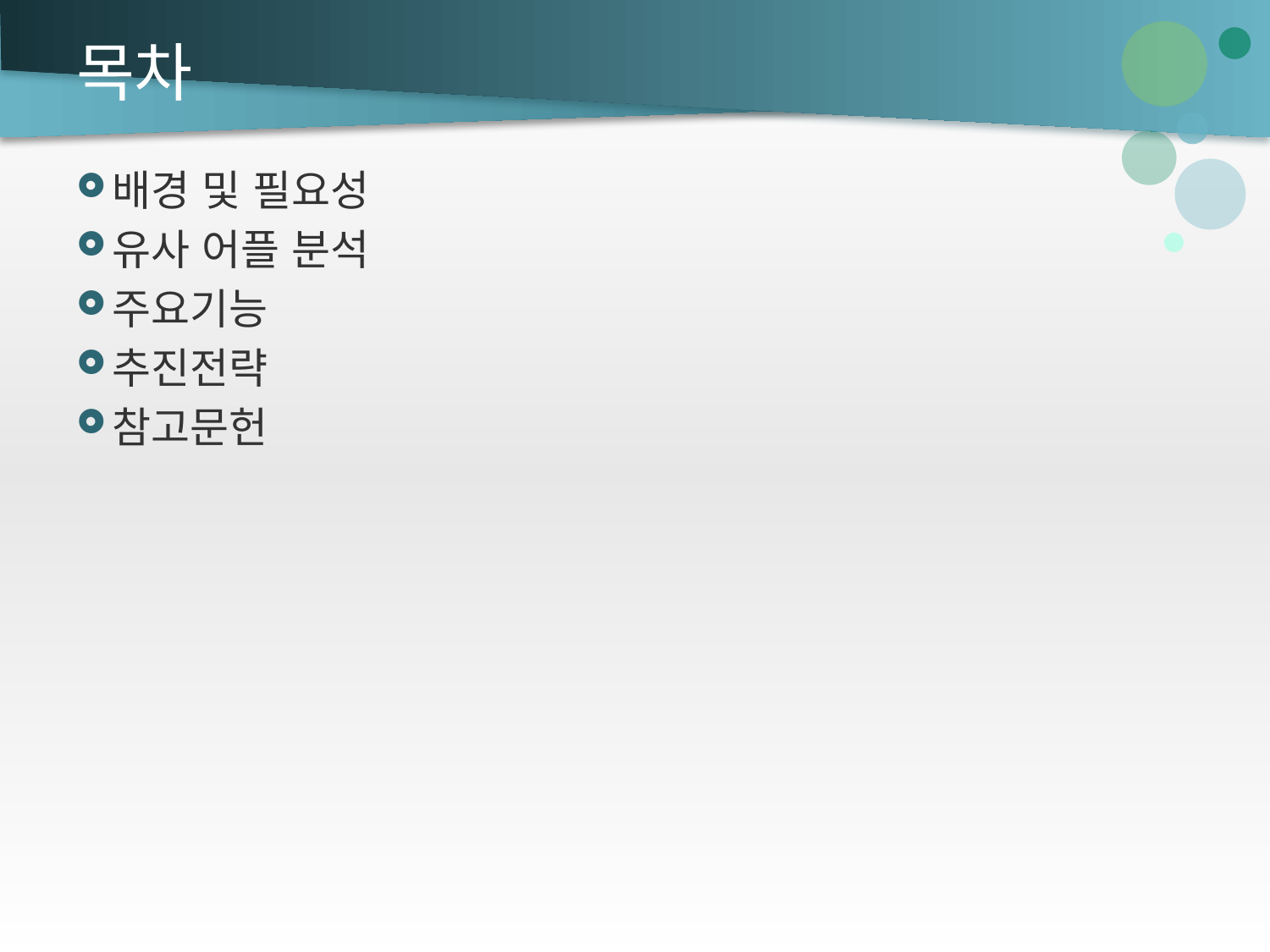

# 목차
배경 및 필요성
유사 어플 분석
주요기능
추진전략
참고문헌